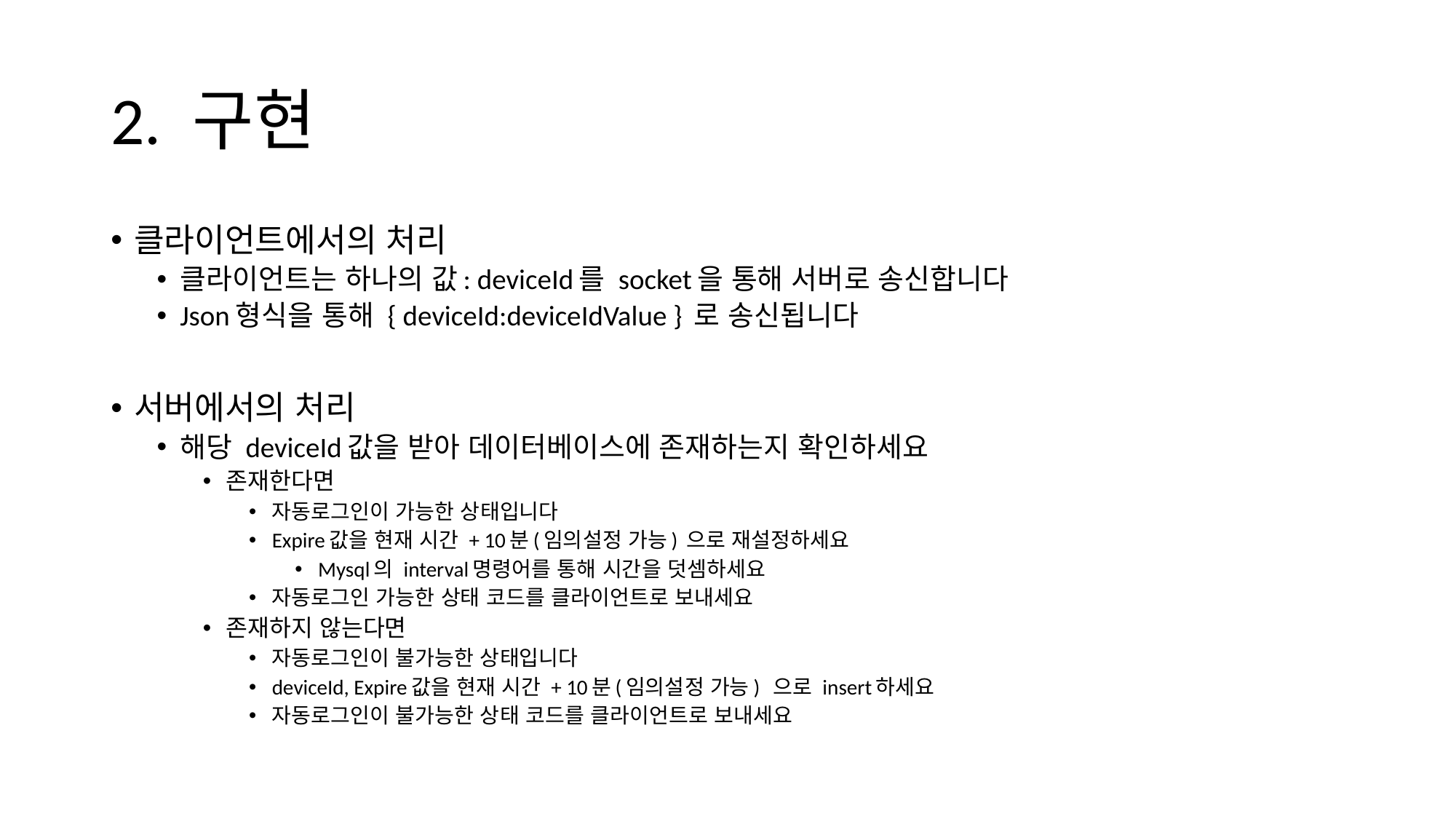

# 2. 구현
클라이언트에서의 처리
클라이언트는 하나의 값: deviceId를 socket을 통해 서버로 송신합니다
Json형식을 통해 { deviceId:deviceIdValue } 로 송신됩니다

서버에서의 처리
해당 deviceId값을 받아 데이터베이스에 존재하는지 확인하세요
존재한다면
자동로그인이 가능한 상태입니다
Expire값을 현재 시간 + 10분(임의설정 가능) 으로 재설정하세요
Mysql의 interval명령어를 통해 시간을 덧셈하세요
자동로그인 가능한 상태 코드를 클라이언트로 보내세요
존재하지 않는다면
자동로그인이 불가능한 상태입니다
deviceId, Expire값을 현재 시간 + 10분(임의설정 가능)  으로 insert하세요
자동로그인이 불가능한 상태 코드를 클라이언트로 보내세요